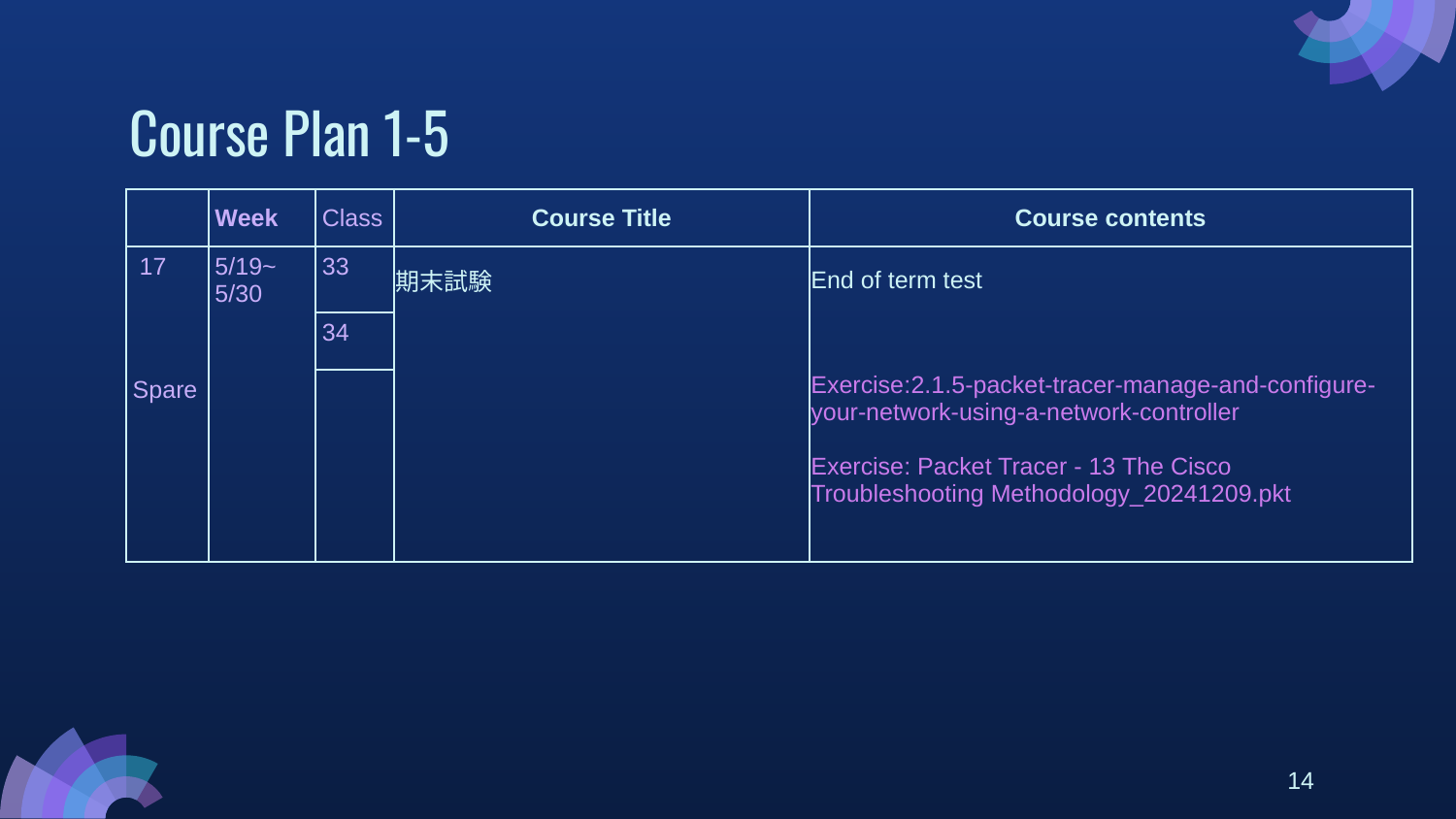

# Course Plan 1-5
|  | Week | Class | Course Title | Course contents |
| --- | --- | --- | --- | --- |
| 17 | 5/19~ 5/30 | 33 | 期末試験 | End of term test |
|  |  | 34 |  |  |
| Spare |  |  |  | Exercise:2.1.5-packet-tracer-manage-and-configure-your-network-using-a-network-controller Exercise: Packet Tracer - 13 The Cisco Troubleshooting Methodology\_20241209.pkt |